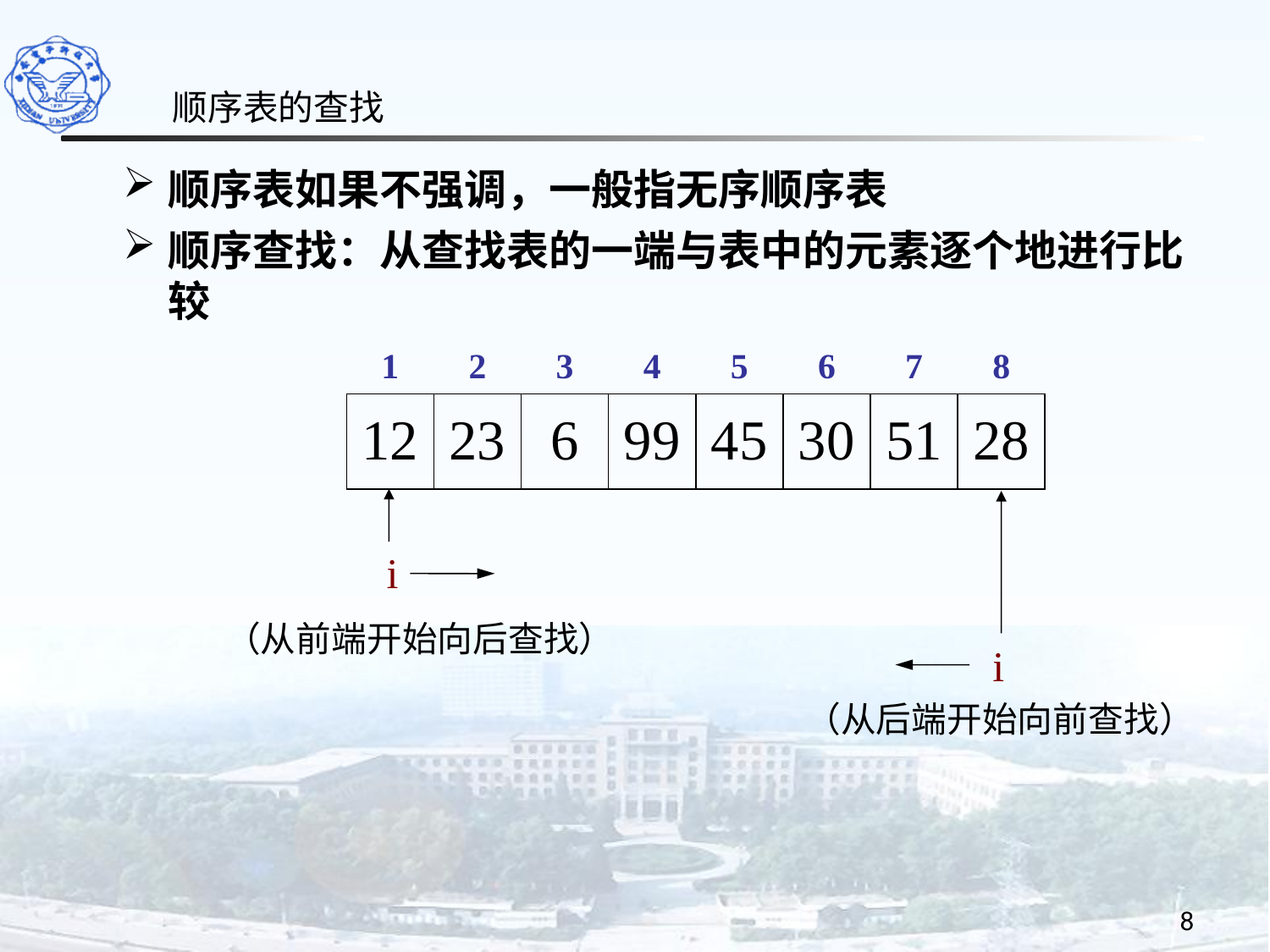

顺序表的查找
顺序表如果不强调，一般指无序顺序表
顺序查找：从查找表的一端与表中的元素逐个地进行比较
1
2
3
4
5
6
7
8
12
23
6
99
45
30
51
28

i
（从前端开始向后查找）
i

（从后端开始向前查找）
8